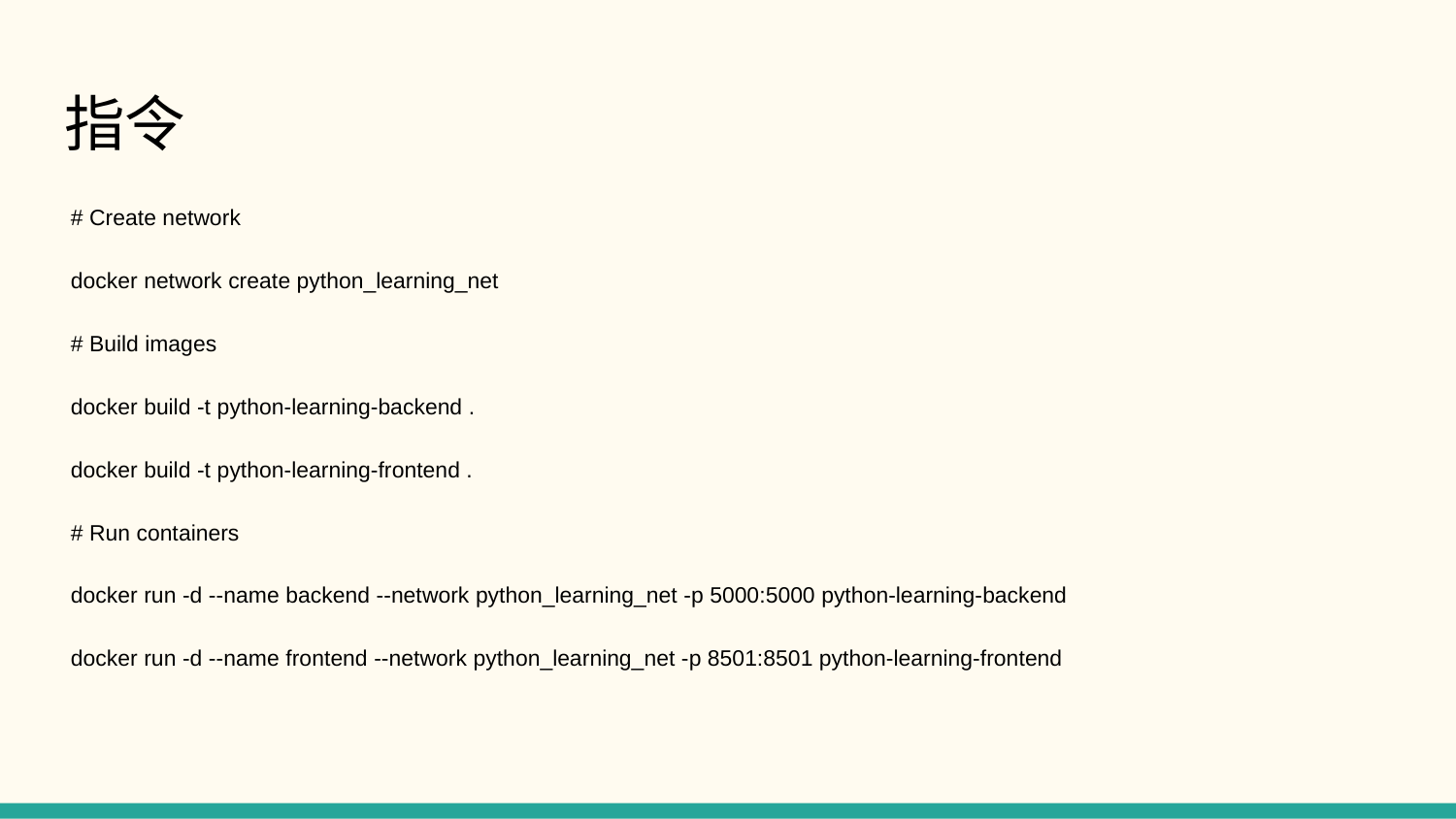

# 指令
# Create network
docker network create python_learning_net
# Build images
docker build -t python-learning-backend .
docker build -t python-learning-frontend .
# Run containers
docker run -d --name backend --network python_learning_net -p 5000:5000 python-learning-backend
docker run -d --name frontend --network python_learning_net -p 8501:8501 python-learning-frontend